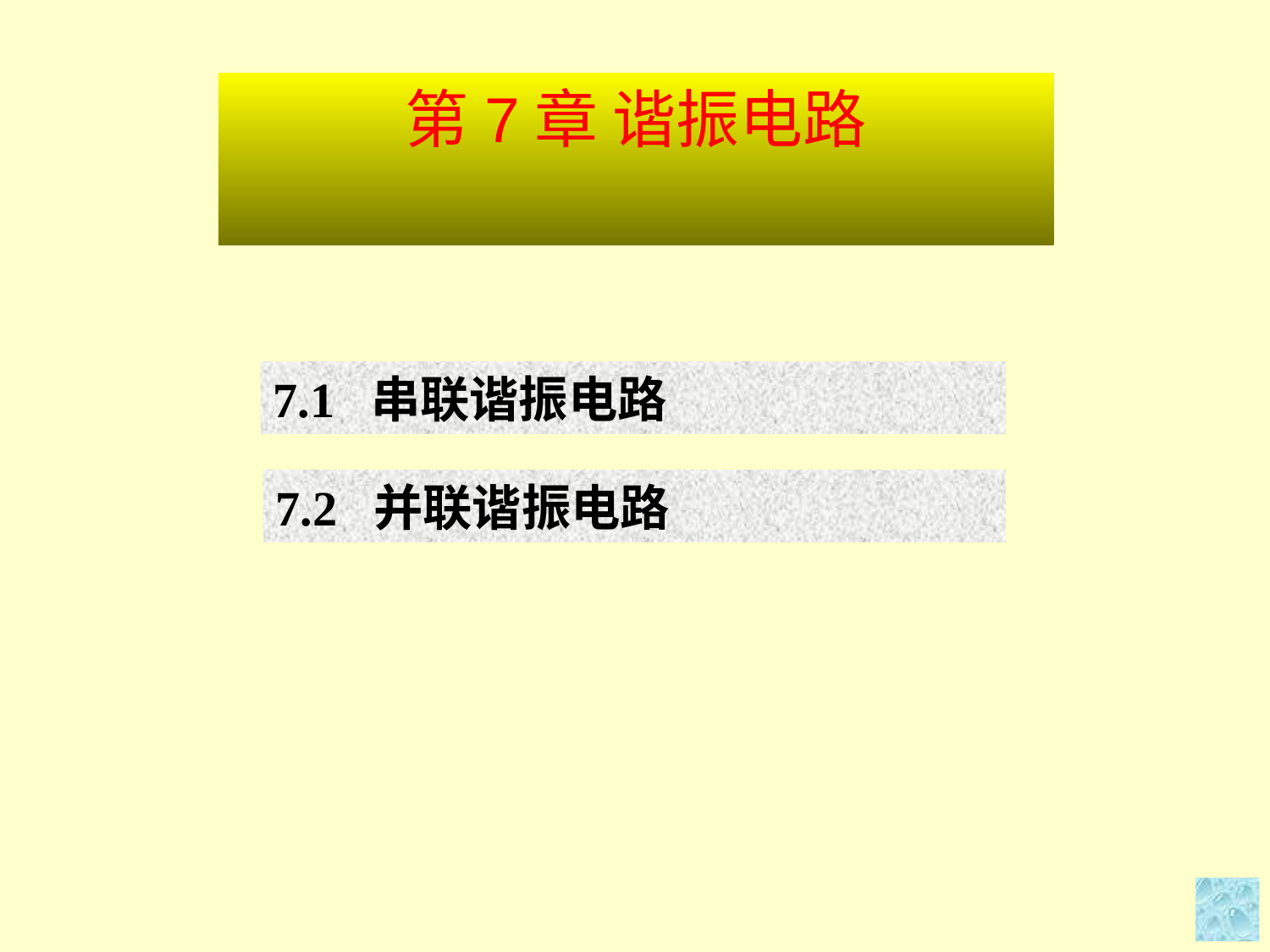

# 第7章 谐振电路
7.1  串联谐振电路
7.2  并联谐振电路